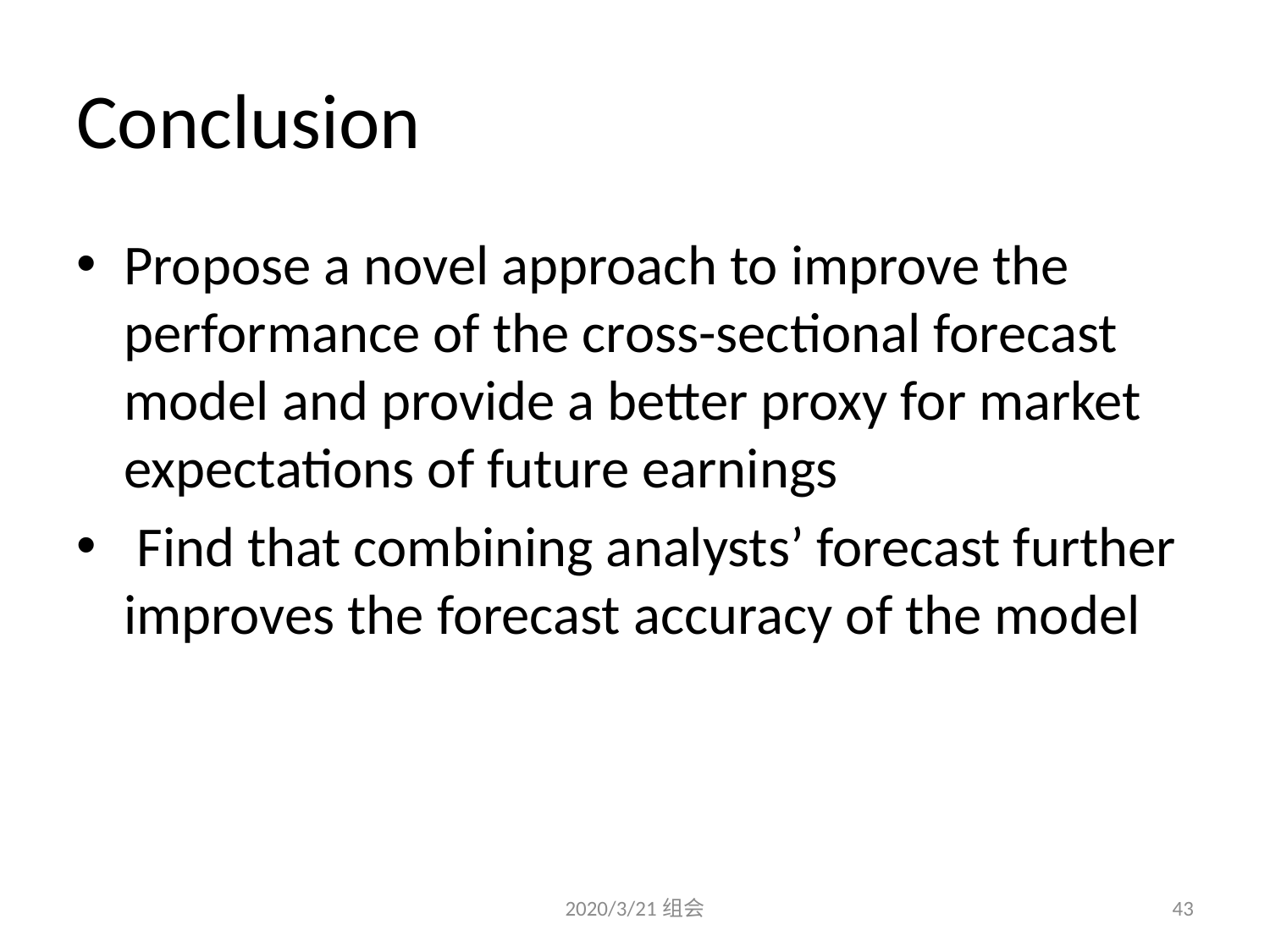

# Conclusion
Propose a novel approach to improve the performance of the cross-sectional forecast model and provide a better proxy for market expectations of future earnings
 Find that combining analysts’ forecast further improves the forecast accuracy of the model

2020/3/21组会
43